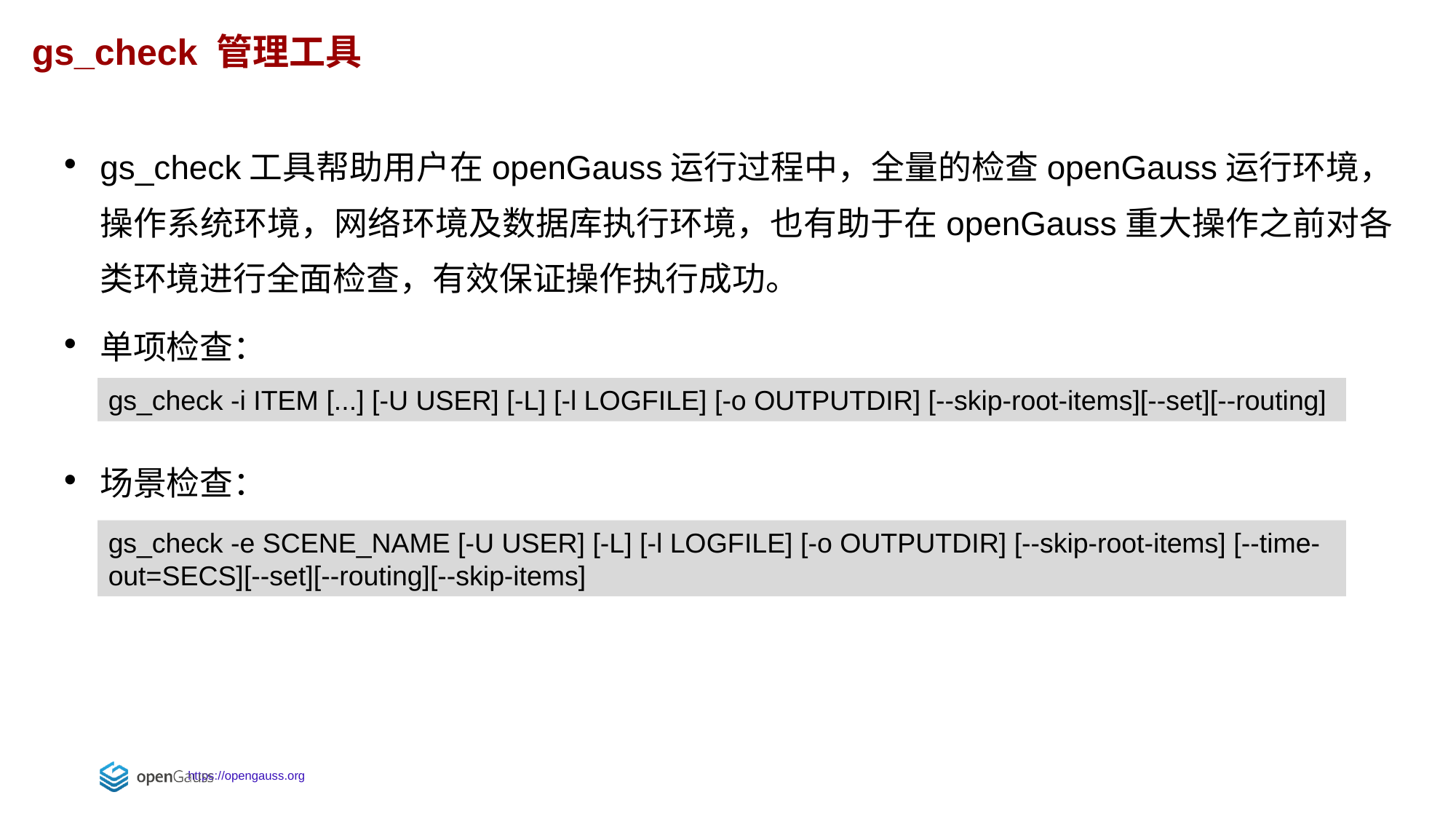

gs_check 管理工具
gs_check工具帮助用户在openGauss运行过程中，全量的检查openGauss运行环境，操作系统环境，网络环境及数据库执行环境，也有助于在openGauss重大操作之前对各类环境进行全面检查，有效保证操作执行成功。
单项检查：

场景检查：

gs_check -i ITEM [...] [-U USER] [-L] [-l LOGFILE] [-o OUTPUTDIR] [--skip-root-items][--set][--routing]
gs_check -e SCENE_NAME [-U USER] [-L] [-l LOGFILE] [-o OUTPUTDIR] [--skip-root-items] [--time-out=SECS][--set][--routing][--skip-items]